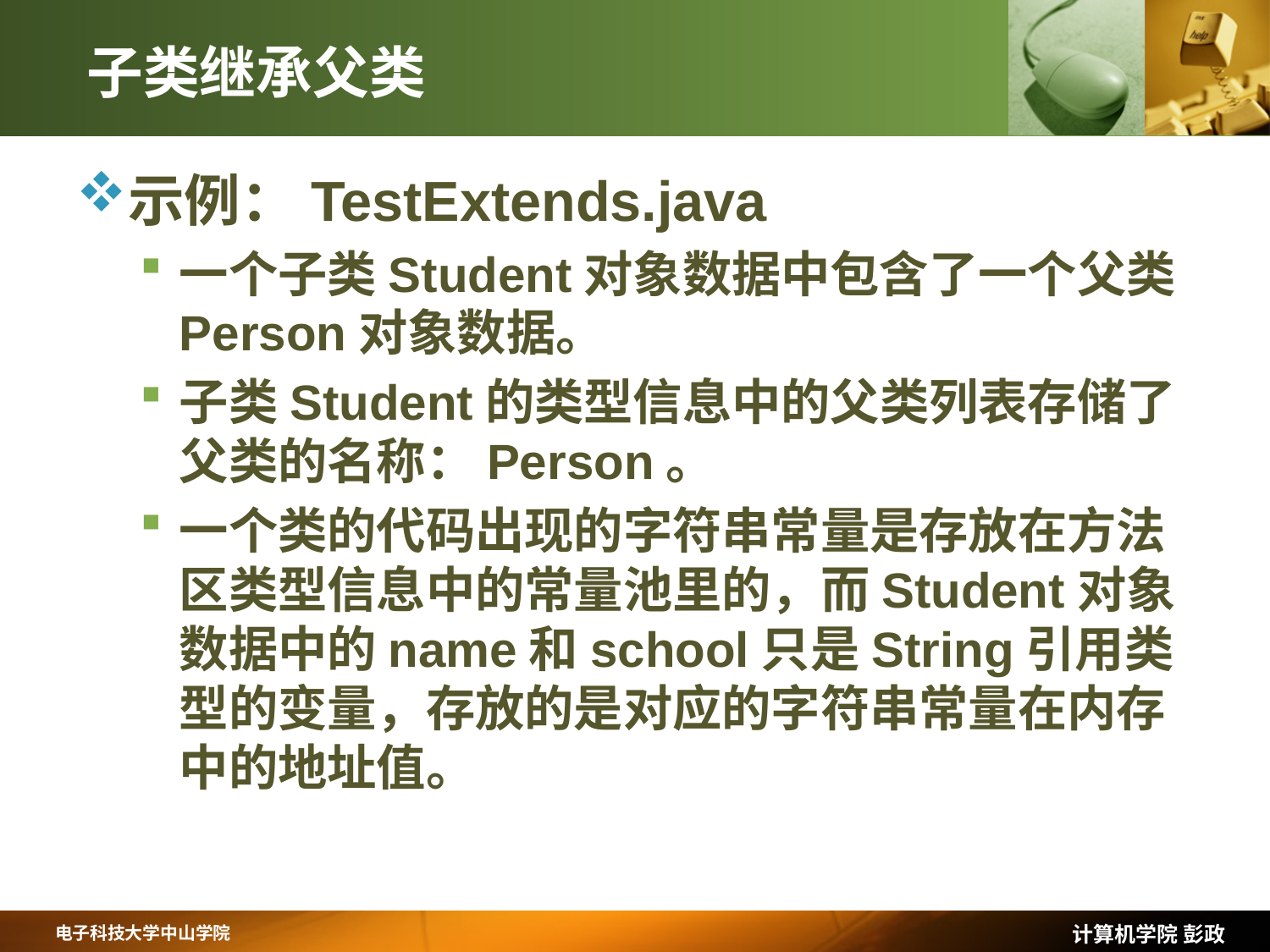

# 子类继承父类
示例：TestExtends.java
一个子类Student对象数据中包含了一个父类Person对象数据。
子类Student的类型信息中的父类列表存储了父类的名称：Person。
一个类的代码出现的字符串常量是存放在方法区类型信息中的常量池里的，而Student对象数据中的name和school只是String引用类型的变量，存放的是对应的字符串常量在内存中的地址值。
计算机学院 彭政
电子科技大学中山学院